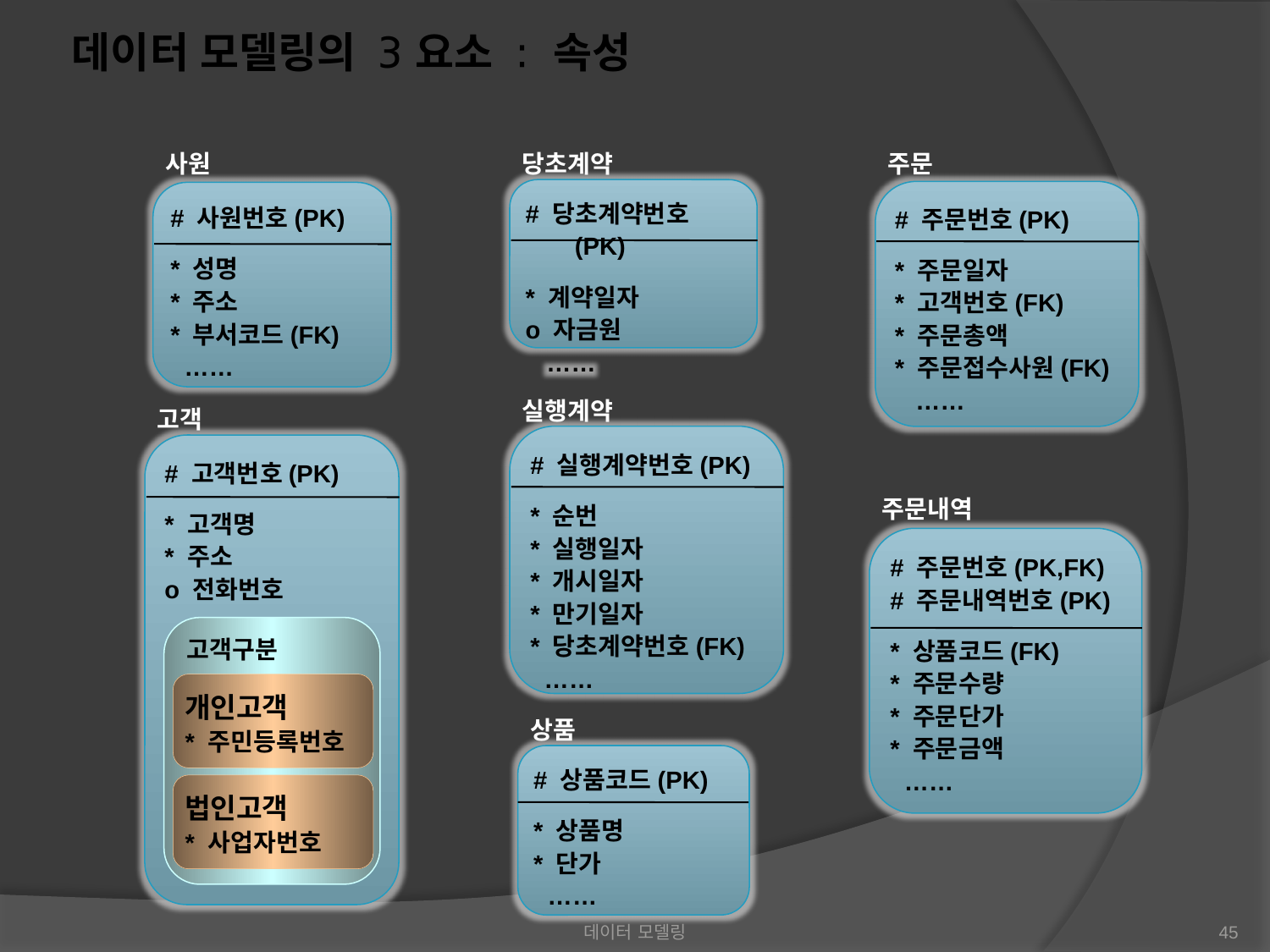

데이터 모델링의 3요소 : 속성
사원
당초계약
주문
# 당초계약번호(PK)

* 계약일자
o 자금원
   ……
# 주문번호(PK)

* 주문일자
* 고객번호(FK)
* 주문총액
* 주문접수사원(FK)
   ……
# 사원번호(PK)

* 성명
* 주소
* 부서코드(FK)
  ……

실행계약
고객
# 실행계약번호(PK)

* 순번
* 실행일자
* 개시일자
* 만기일자
* 당초계약번호(FK)
  ……
# 고객번호(PK)

* 고객명
* 주소
o 전화번호

주문내역

# 주문번호(PK,FK)
# 주문내역번호(PK)

* 상품코드(FK)
* 주문수량
* 주문단가
* 주문금액
  ……
고객구분

개인고객
* 주민등록번호
법인고객
* 사업자번호
상품
# 상품코드(PK)

* 상품명
* 단가
  ……

데이터 모델링
45